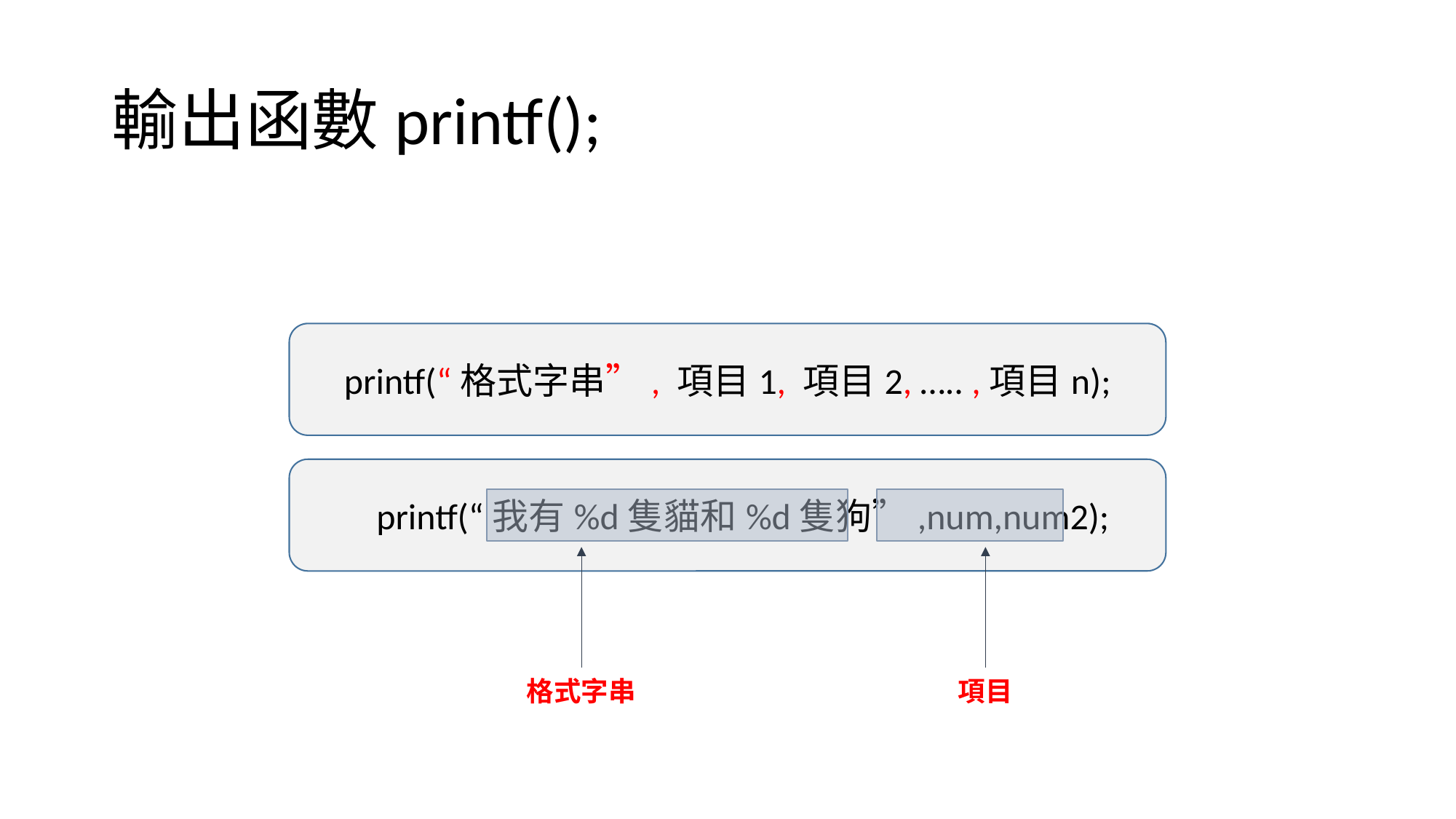

# 輸出函數printf();
printf(“格式字串”, 項目1, 項目2, ….. ,項目n);
  printf(“我有%d隻貓和%d隻狗”,num,num2);

格式字串
項目